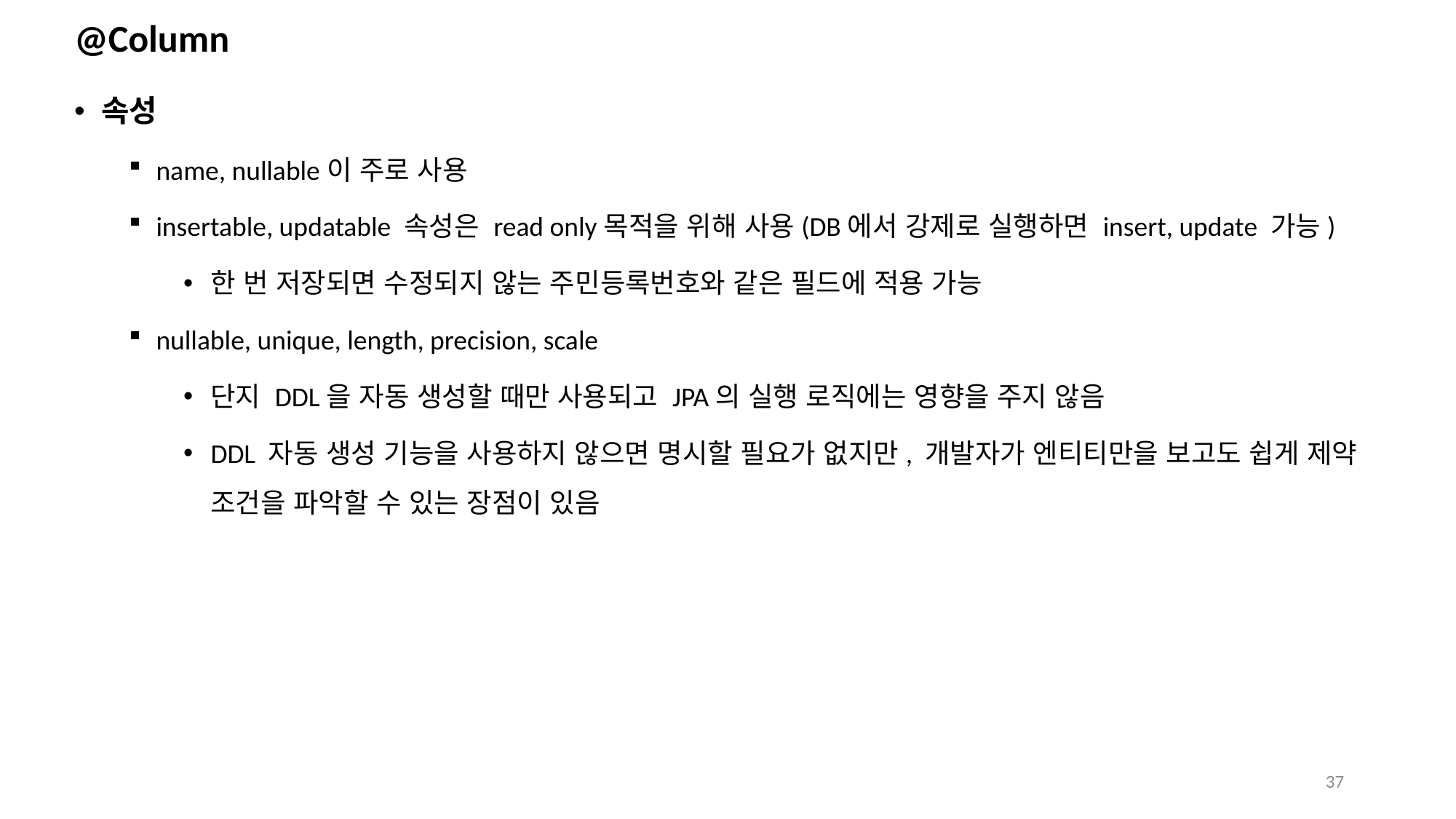

# @Column
속성
name, nullable이 주로 사용
insertable, updatable 속성은 read only목적을 위해 사용(DB에서 강제로 실행하면 insert, update 가능)
한 번 저장되면 수정되지 않는 주민등록번호와 같은 필드에 적용 가능
nullable, unique, length, precision, scale
단지 DDL을 자동 생성할 때만 사용되고 JPA의 실행 로직에는 영향을 주지 않음
DDL 자동 생성 기능을 사용하지 않으면 명시할 필요가 없지만, 개발자가 엔티티만을 보고도 쉽게 제약 조건을 파악할 수 있는 장점이 있음

37